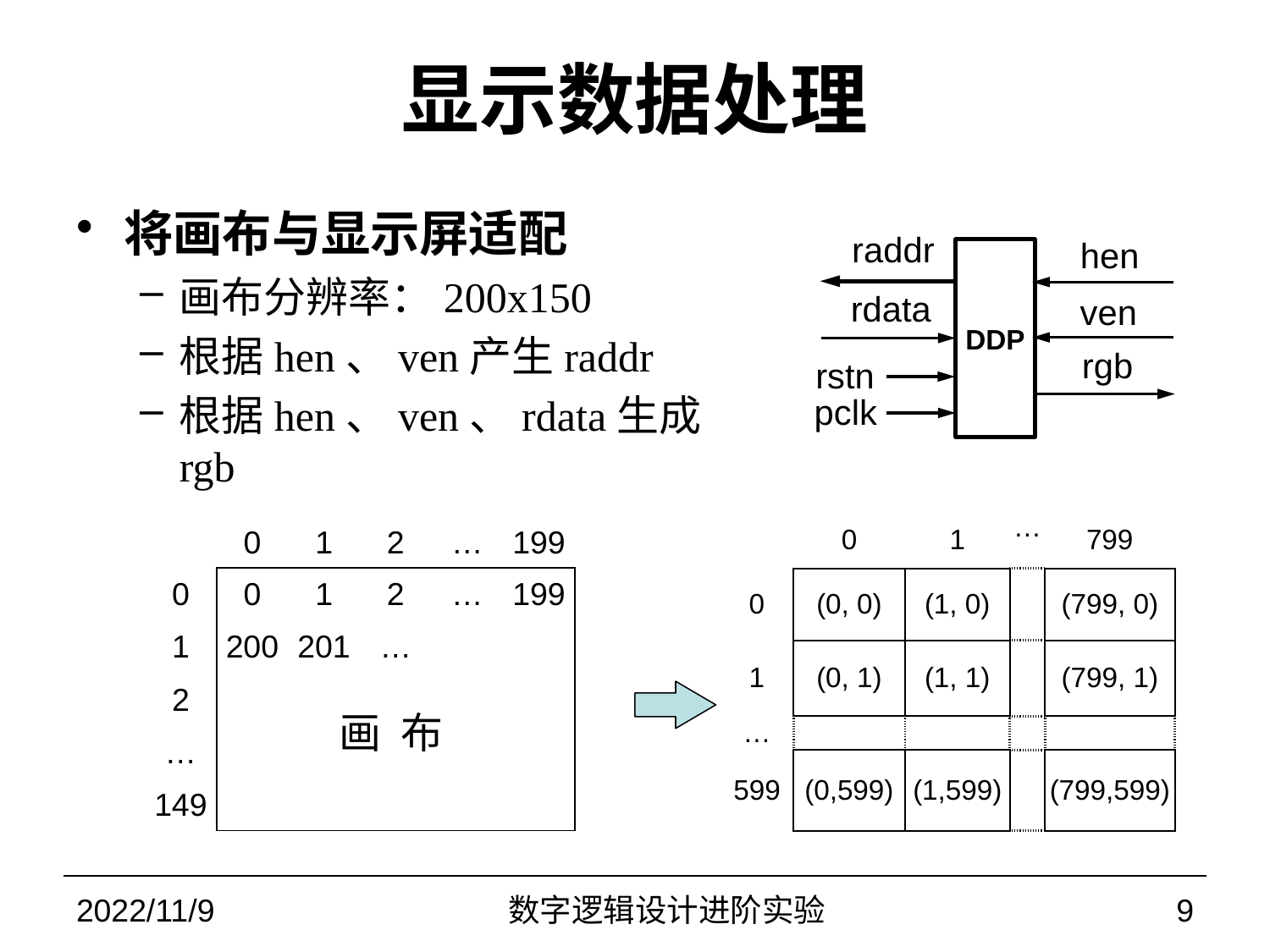

# 显示数据处理
将画布与显示屏适配
画布分辨率：200x150
根据hen、ven产生raddr
根据hen、ven、rdata生成rgb
raddr
rdata
hen

ven
DDP
rgb
rstn
pclk
|  | 0 | 1 | … | 799 |
| --- | --- | --- | --- | --- |
| 0 | (0, 0) | (1, 0) |  | (799, 0) |
| 1 | (0, 1) | (1, 1) |  | (799, 1) |
| … |  |  |  |  |
| 599 | (0,599) | (1,599) |  | (799,599) |
|  | 0 | 1 | 2 | … | 199 |
| --- | --- | --- | --- | --- | --- |
| 0 | 0 | 1 | 2 | … | 199 |
| 1 | 200 | 201 | … |  |  |
| 2 |  |  |  |  |  |
| … |  |  |  |  |  |
| 149 |  |  |  |  |  |

画  布
2022/11/9
数字逻辑设计进阶实验
9